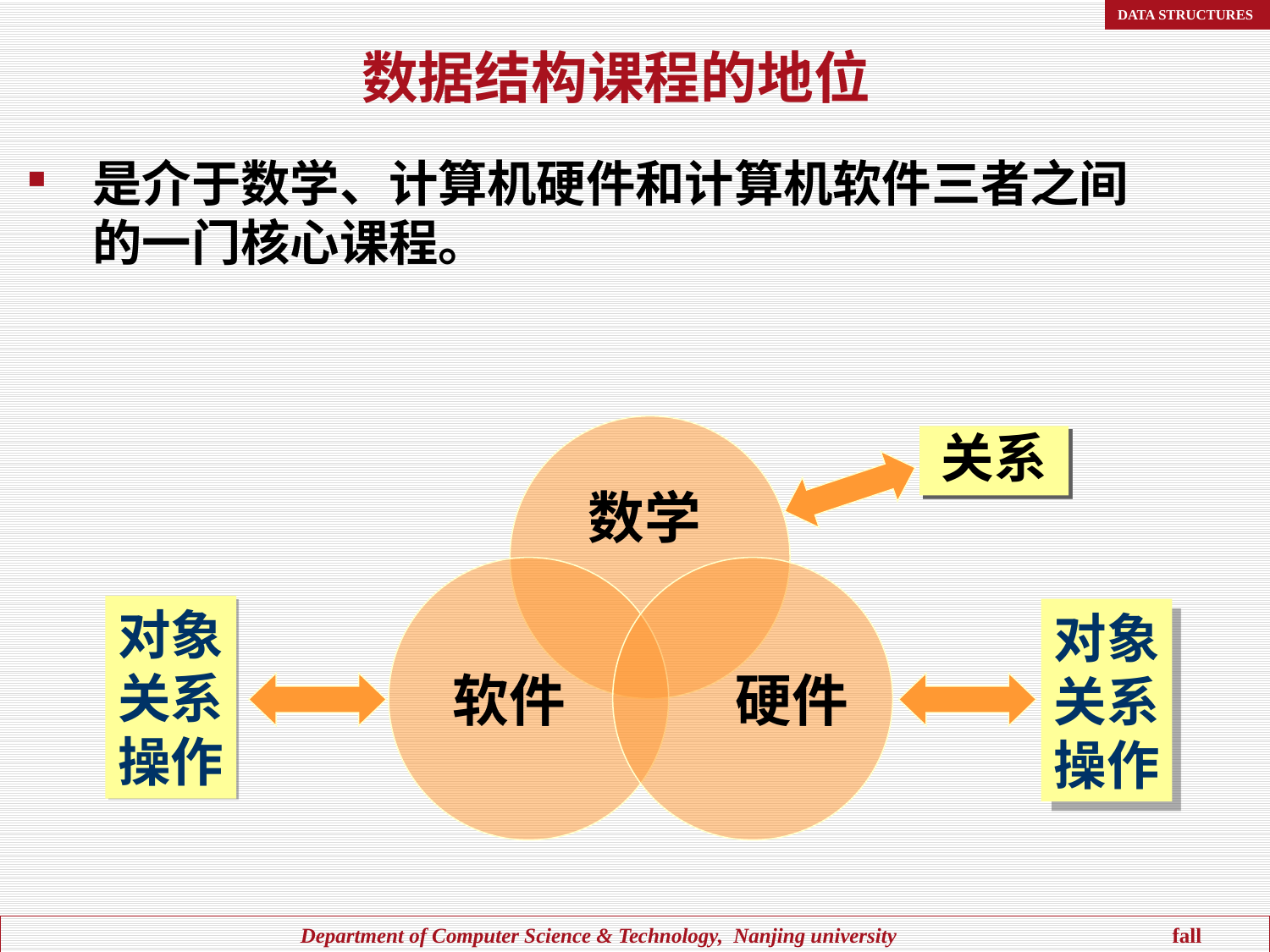

# 数据结构课程的地位

是介于数学、计算机硬件和计算机软件三者之间的一门核心课程。

软件
     硬件
关系

数学
对象
关系
操作
对象
关系
操作